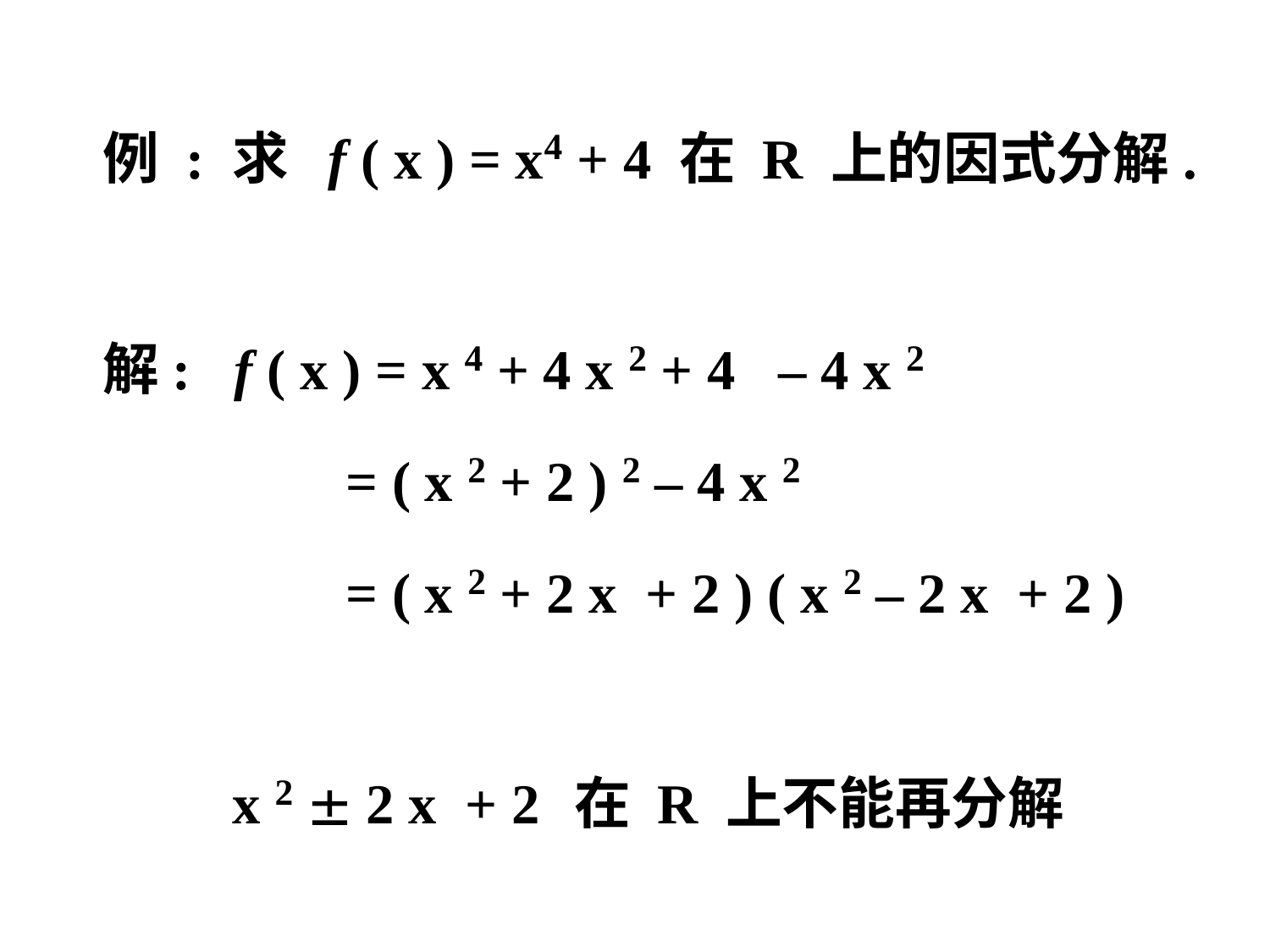

例 : 求  f ( x ) = x4 + 4 在 R 上的因式分解.

 解:   f ( x ) = x 4 + 4 x 2 + 4   – 4 x 2
                   = ( x 2 + 2 ) 2 – 4 x 2
                   = ( x 2 + 2 x  + 2 ) ( x 2 – 2 x  + 2 )

           x 2 ± 2 x  + 2  在 R 上不能再分解